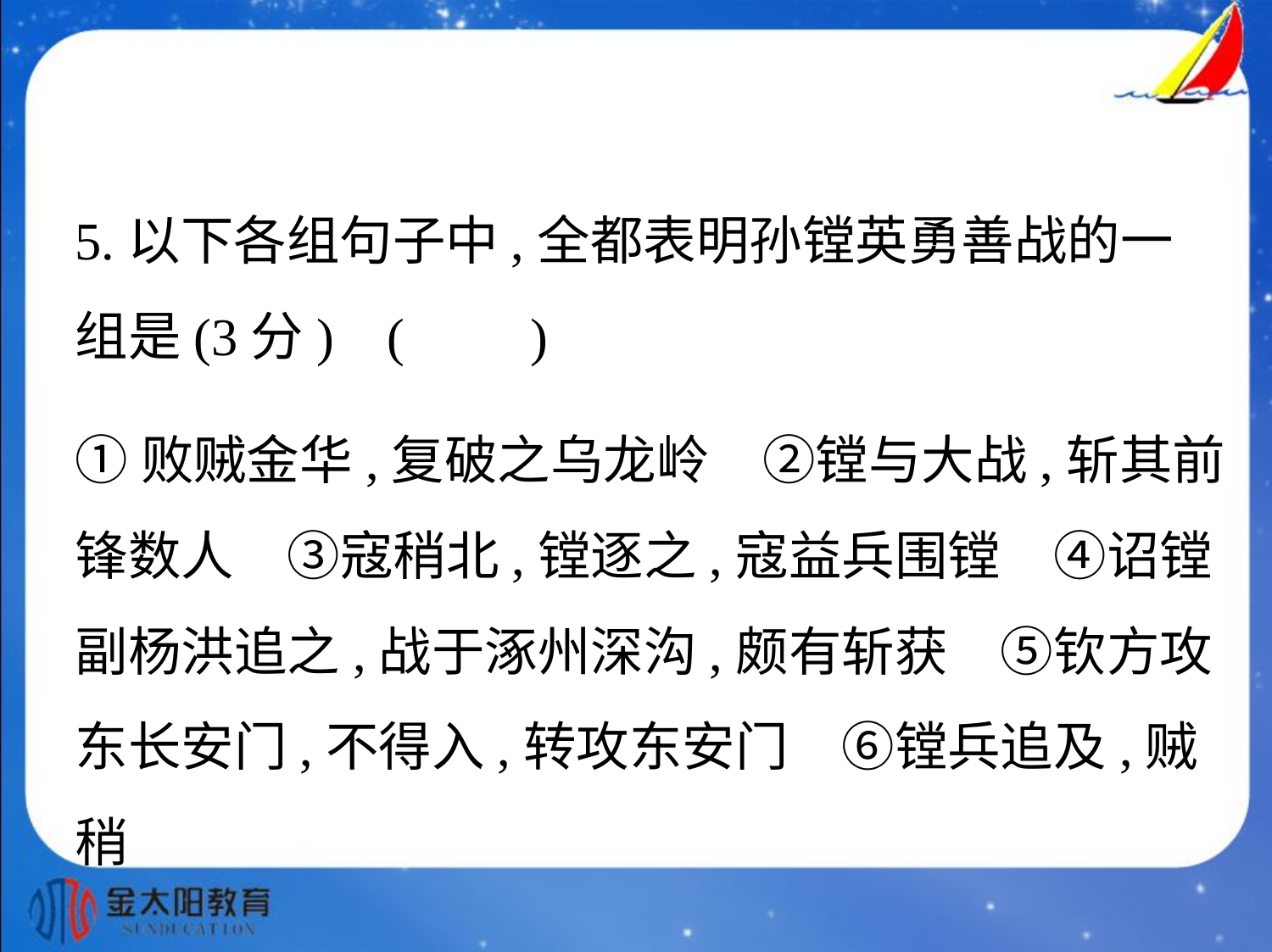

5.以下各组句子中,全都表明孙镗英勇善战的一
组是(3分) (　    )
①败贼金华,复破之乌龙岭　②镗与大战,斩其前
锋数人　③寇稍北,镗逐之,寇益兵围镗　④诏镗
副杨洪追之,战于涿州深沟,颇有斩获　⑤钦方攻
东长安门,不得入,转攻东安门　⑥镗兵追及,贼稍